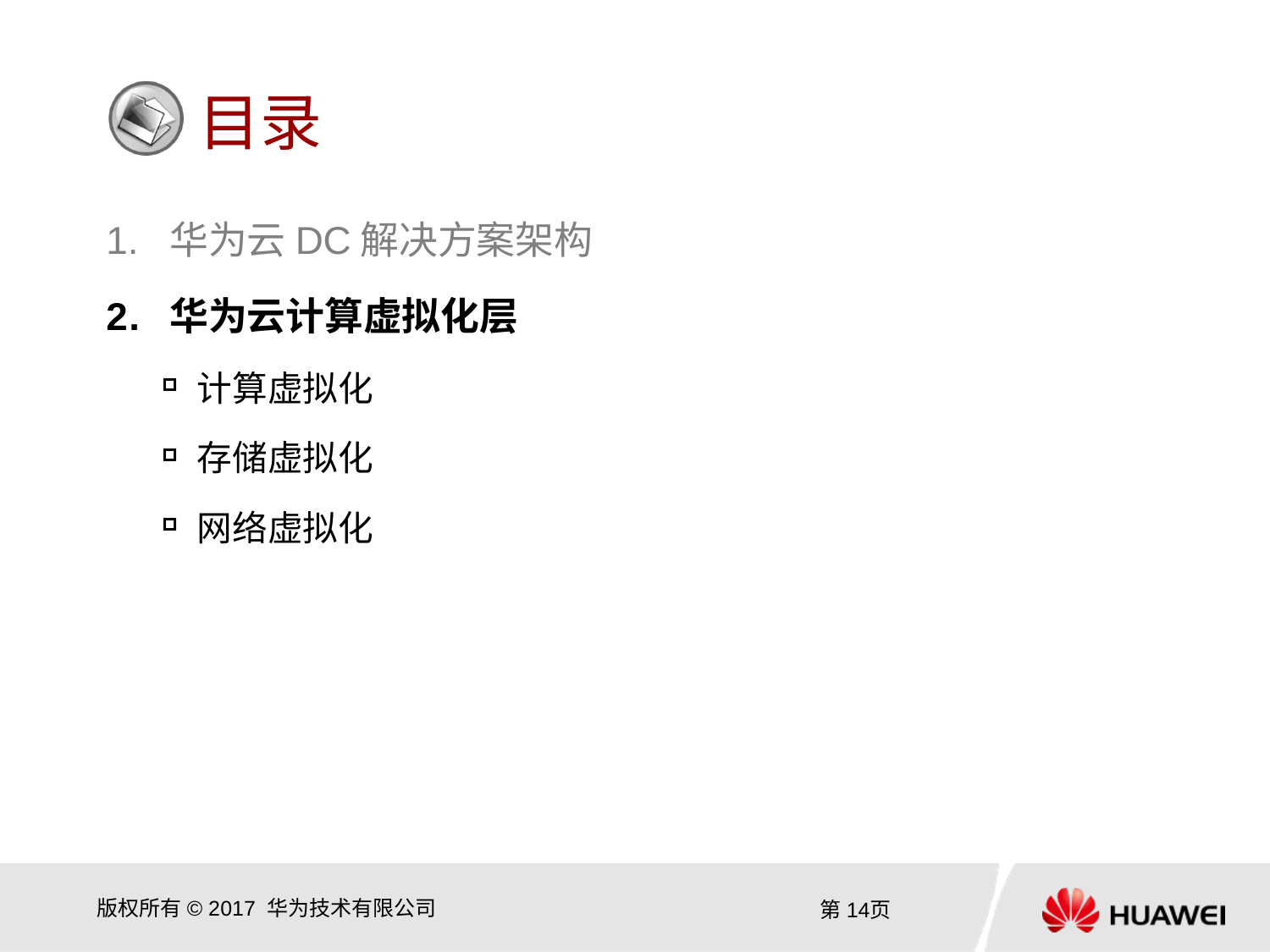

华为云DC解决方案架构
华为云计算虚拟化层
计算虚拟化
存储虚拟化
网络虚拟化